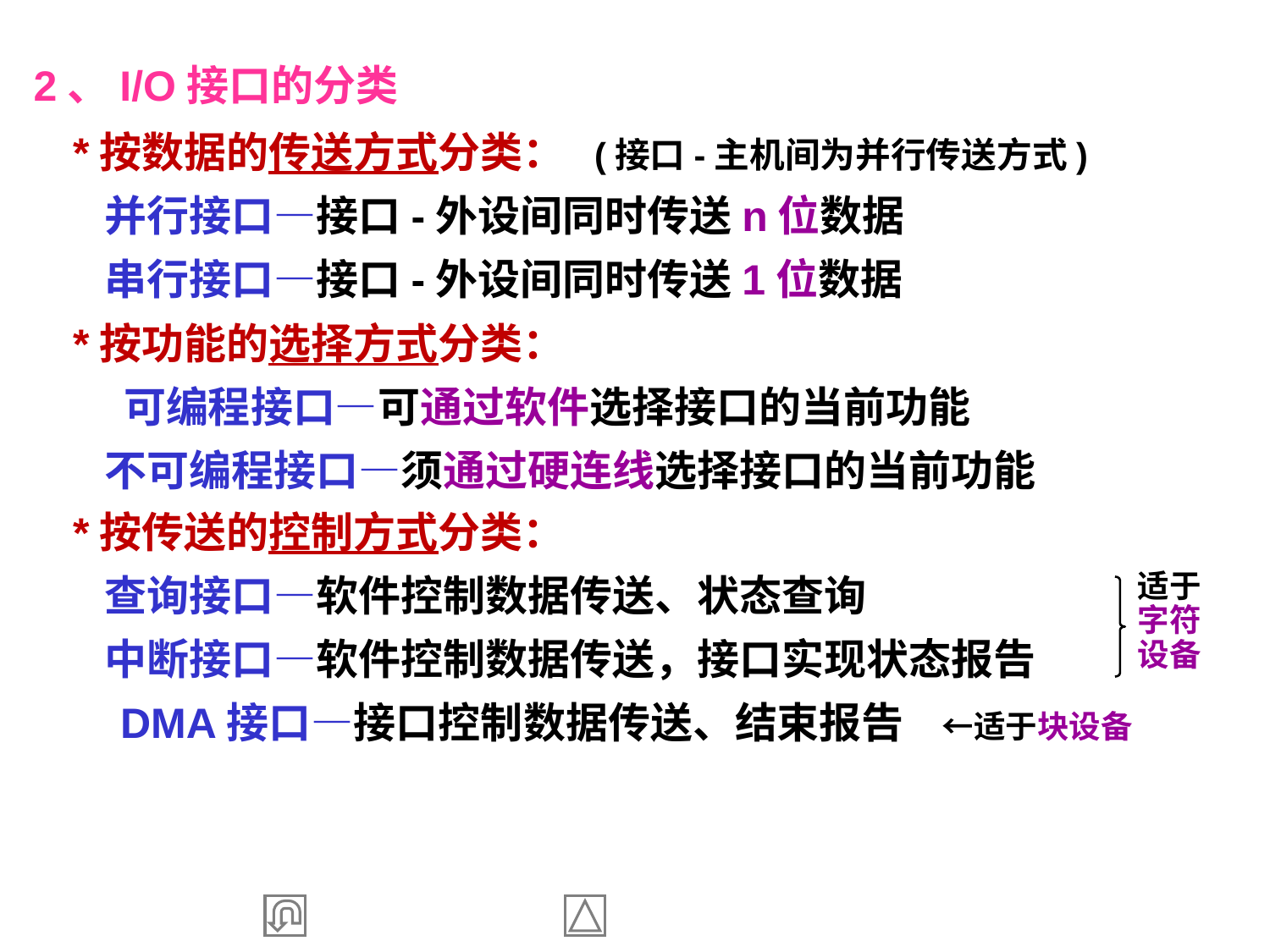

2、I/O接口的分类
   *按数据的传送方式分类：  (接口-主机间为并行传送方式)
      并行接口—接口-外设间同时传送n位数据
      串行接口—接口-外设间同时传送1位数据
   *按功能的选择方式分类：
        可编程接口—可通过软件选择接口的当前功能
      不可编程接口—须通过硬连线选择接口的当前功能
   *按传送的控制方式分类：
      查询接口—软件控制数据传送、状态查询
      中断接口—软件控制数据传送，接口实现状态报告
       DMA接口—接口控制数据传送、结束报告    ←适于块设备
适于字符设备

32